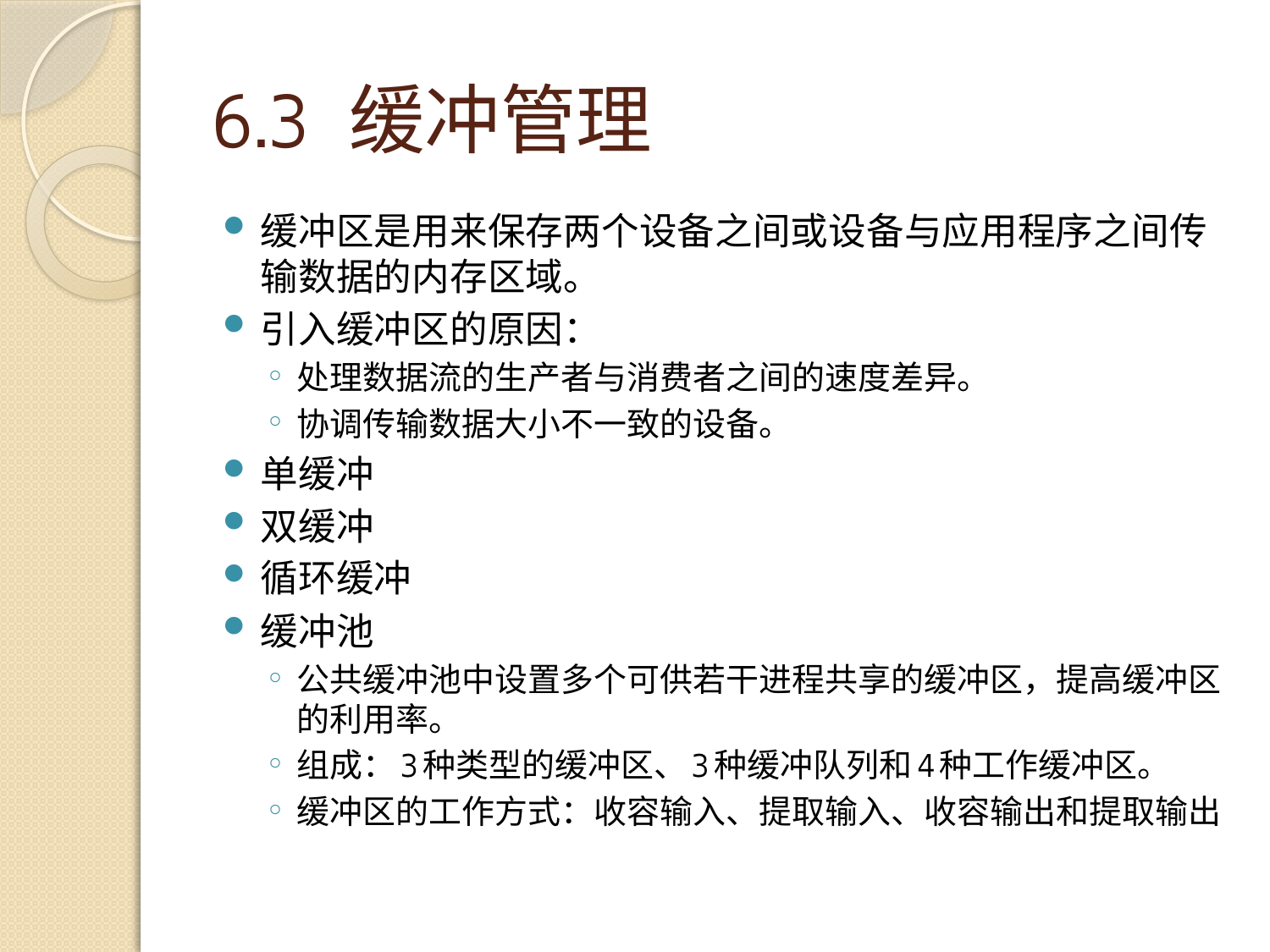

# 6.3 缓冲管理
缓冲区是用来保存两个设备之间或设备与应用程序之间传输数据的内存区域。
引入缓冲区的原因：
处理数据流的生产者与消费者之间的速度差异。
协调传输数据大小不一致的设备。
单缓冲
双缓冲
循环缓冲
缓冲池
公共缓冲池中设置多个可供若干进程共享的缓冲区，提高缓冲区的利用率。
组成：3种类型的缓冲区、3种缓冲队列和4种工作缓冲区。
缓冲区的工作方式：收容输入、提取输入、收容输出和提取输出